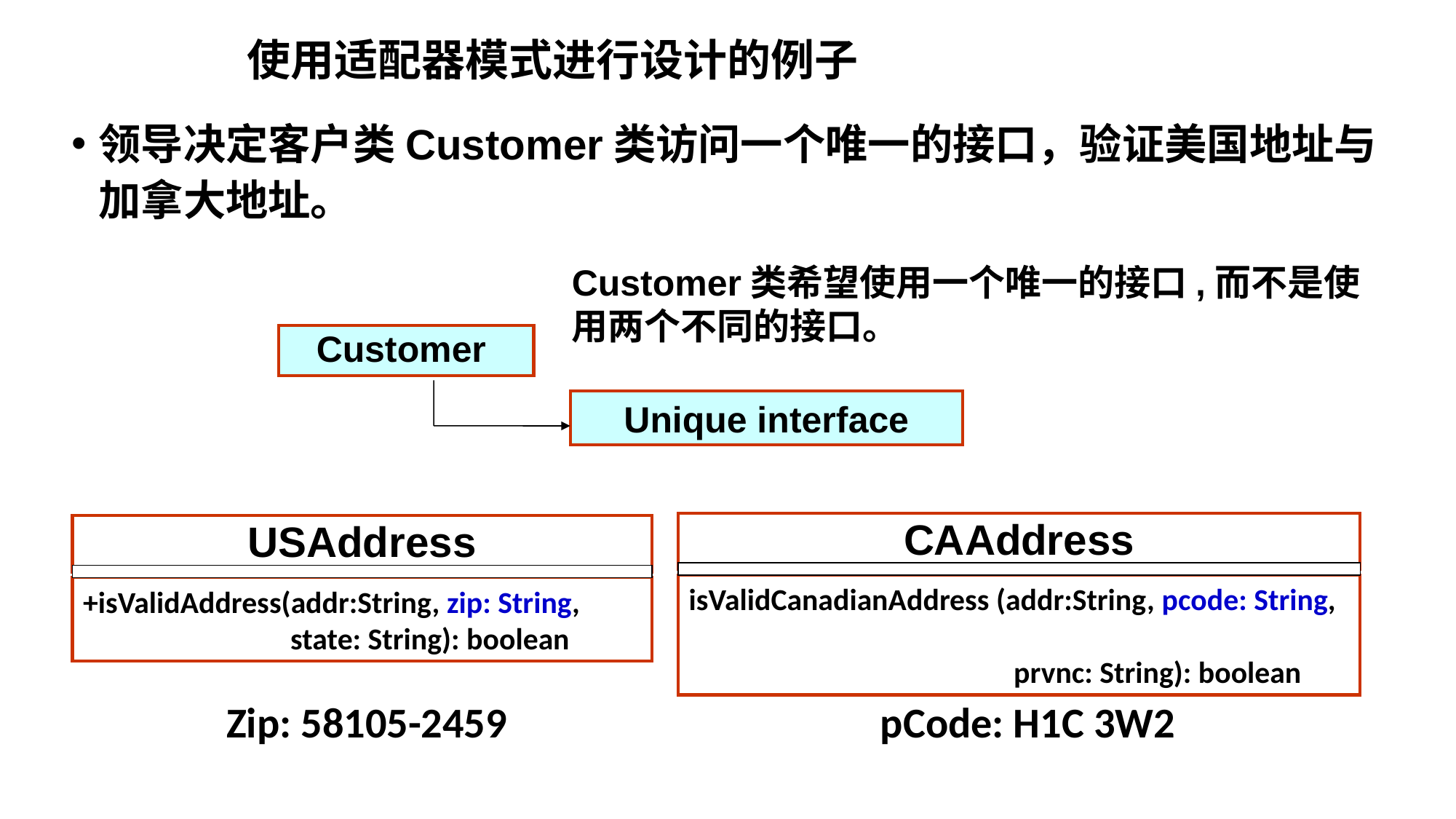

# 使用适配器模式进行设计的例子
领导决定客户类Customer类访问一个唯一的接口，验证美国地址与加拿大地址。
Customer类希望使用一个唯一的接口,而不是使用两个不同的接口。
Customer

Unique interface

CAAddress

isValidCanadianAddress (addr:String, pcode: String,
                                               prvnc: String): boolean
USAddress

+isValidAddress(addr:String, zip: String,
                              state: String): boolean
Zip: 58105-2459
pCode: H1C 3W2
44